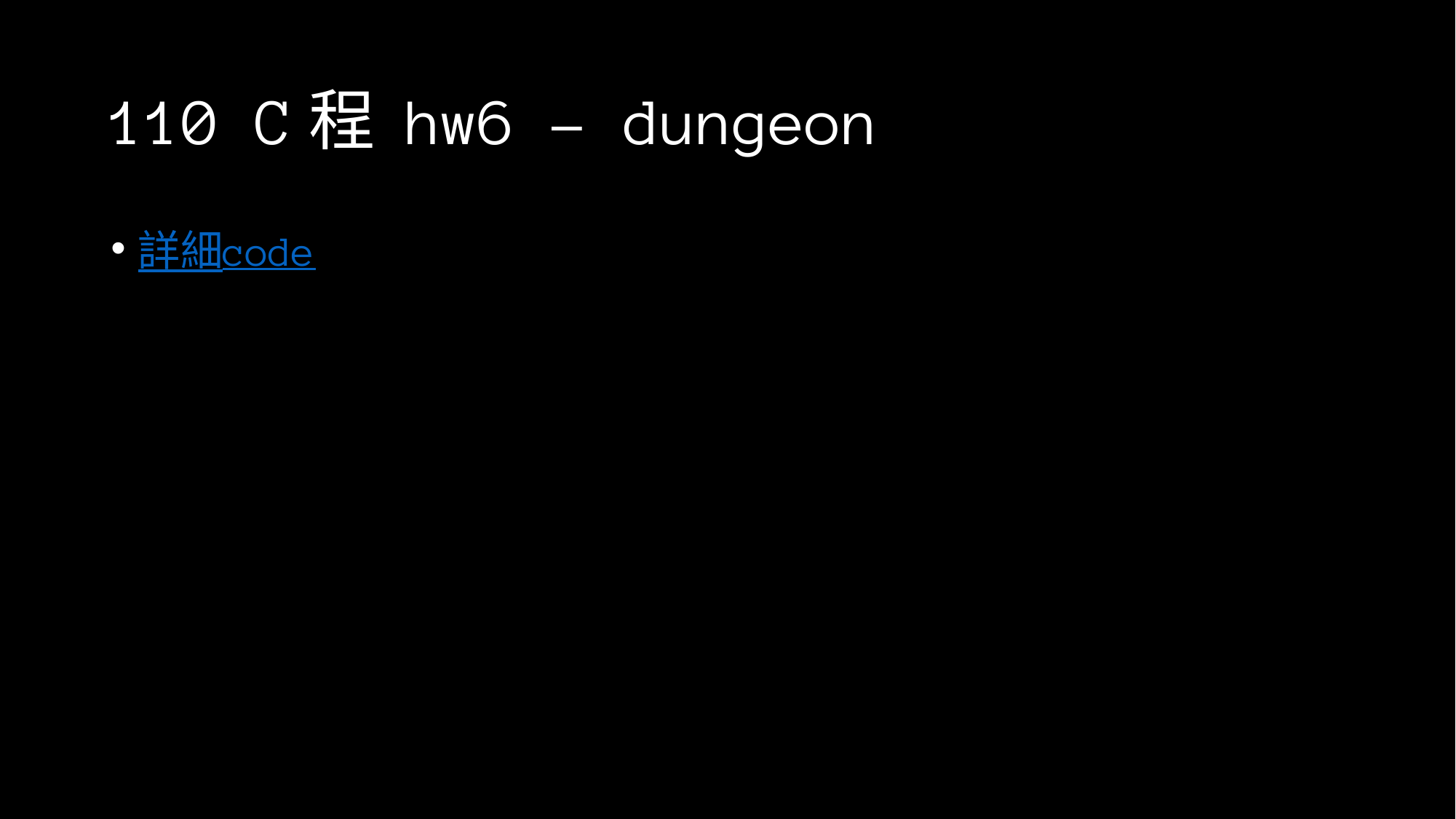

# 110 C程 hw6 - dungeon
詳細code